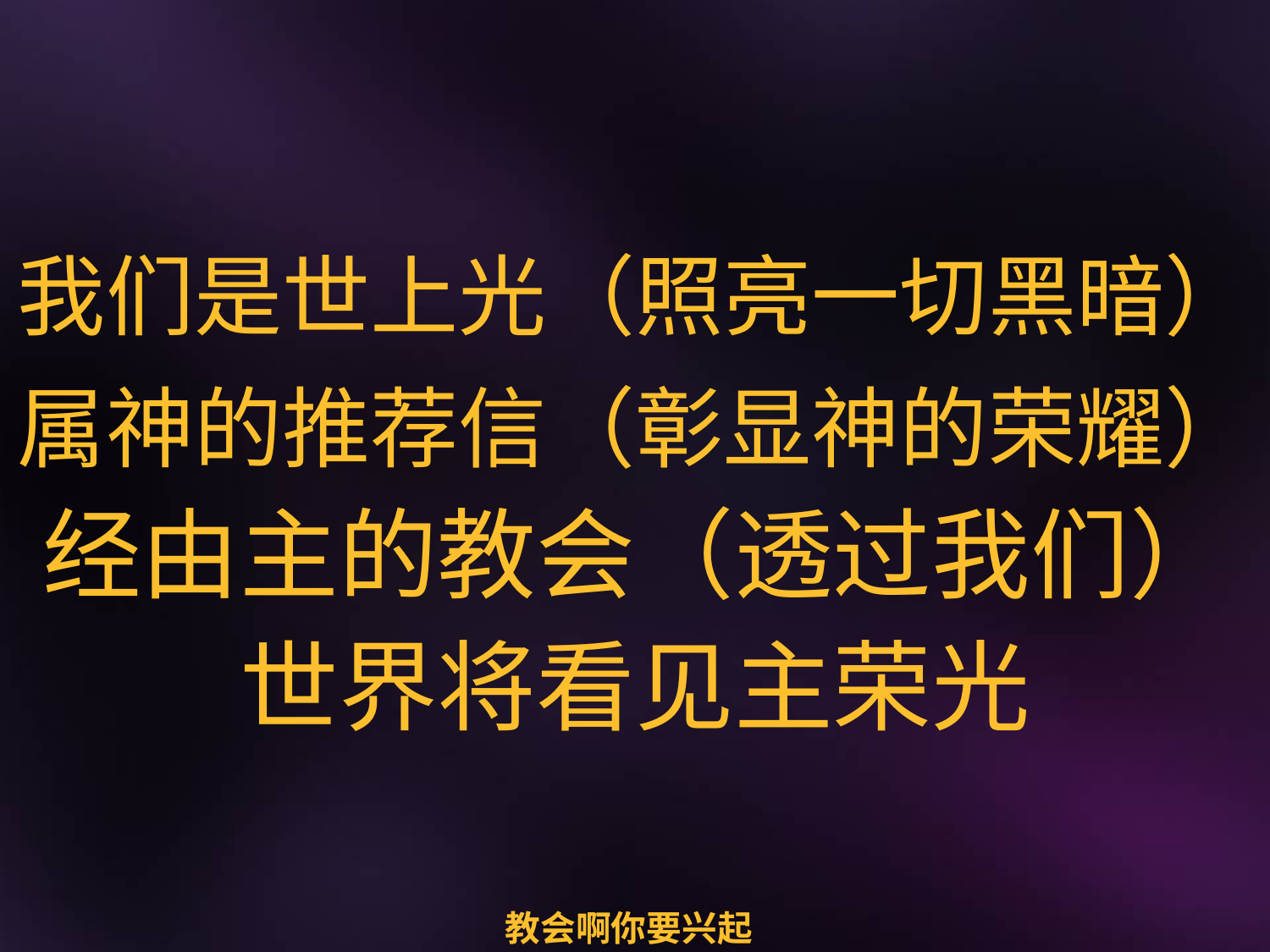

我们是世上光（照亮一切黑暗）
属神的推荐信（彰显神的荣耀）
经由主的教会（透过我们）
世界将看见主荣光
教会啊你要兴起